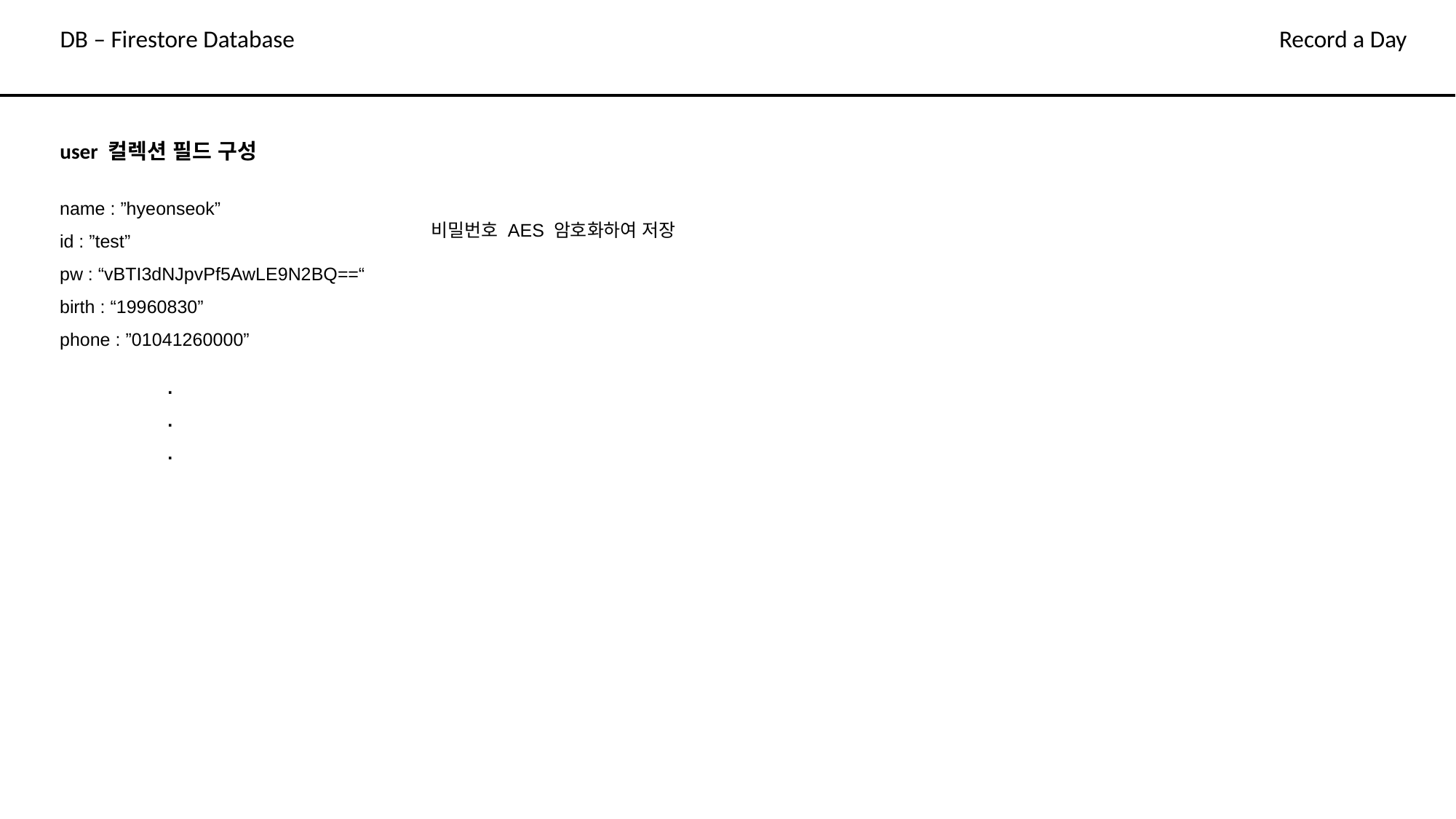

# DB – Firestore Database
Record a Day
user 컬렉션 필드 구성
name : ”hyeonseok”
id : ”test”
pw : “vBTI3dNJpvPf5AwLE9N2BQ==“
birth : “19960830”
phone : ”01041260000”
비밀번호 AES 암호화하여 저장
.
.
.